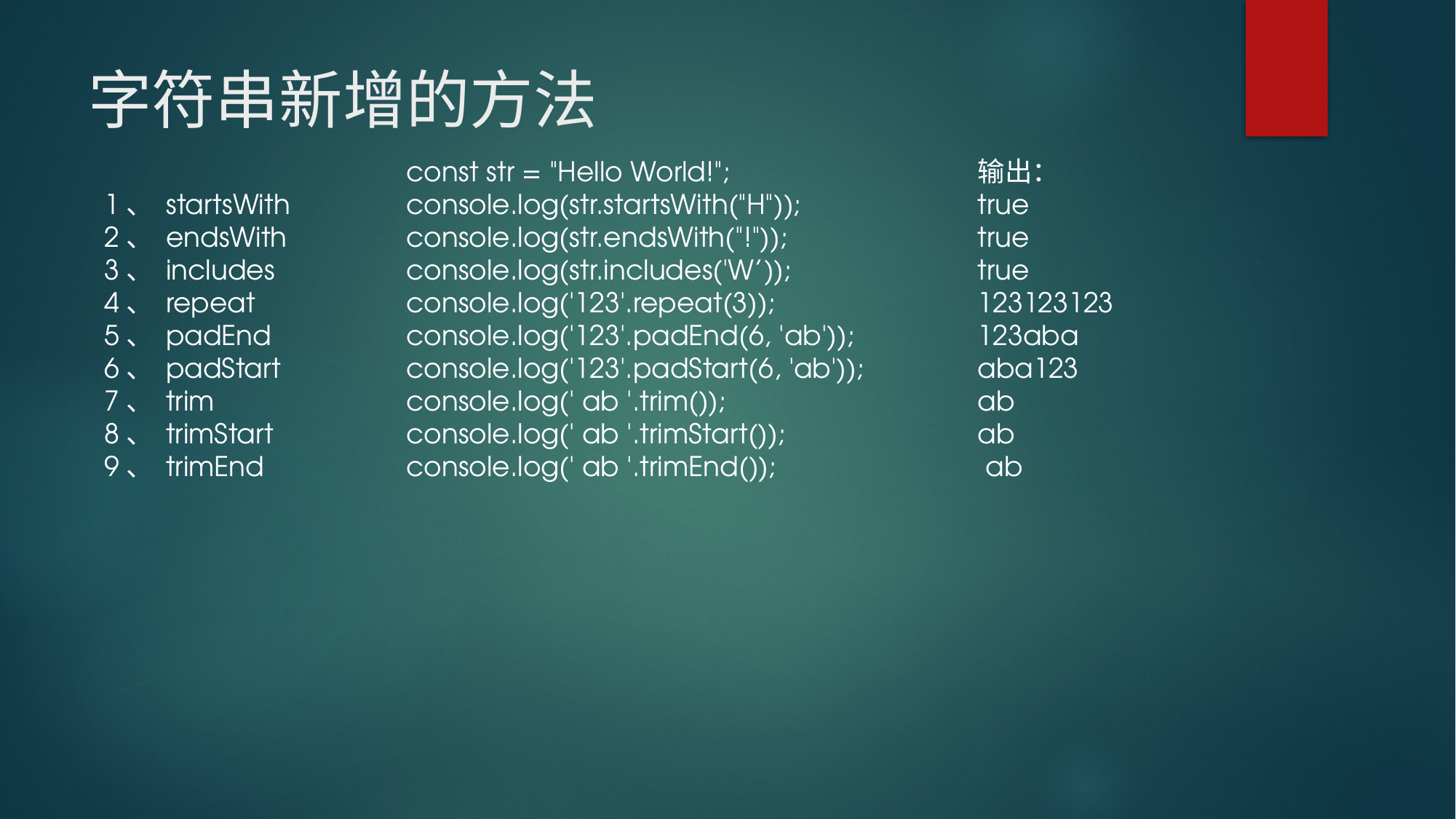

# 字符串新增的方法
const str = "Hello World!";
console.log(str.startsWith("H"));
console.log(str.endsWith("!"));
console.log(str.includes('W’));
console.log('123'.repeat(3));
console.log('123'.padEnd(6, 'ab'));
console.log('123'.padStart(6, 'ab'));
console.log(' ab '.trim());
console.log(' ab '.trimStart());
console.log(' ab '.trimEnd());

输出：
true
true
true
123123123
123aba
aba123
ab
ab
 ab
1、 startsWith
2、 endsWith
3、 includes
4、 repeat
5、 padEnd
6、 padStart
7、 trim
8、 trimStart
9、 trimEnd